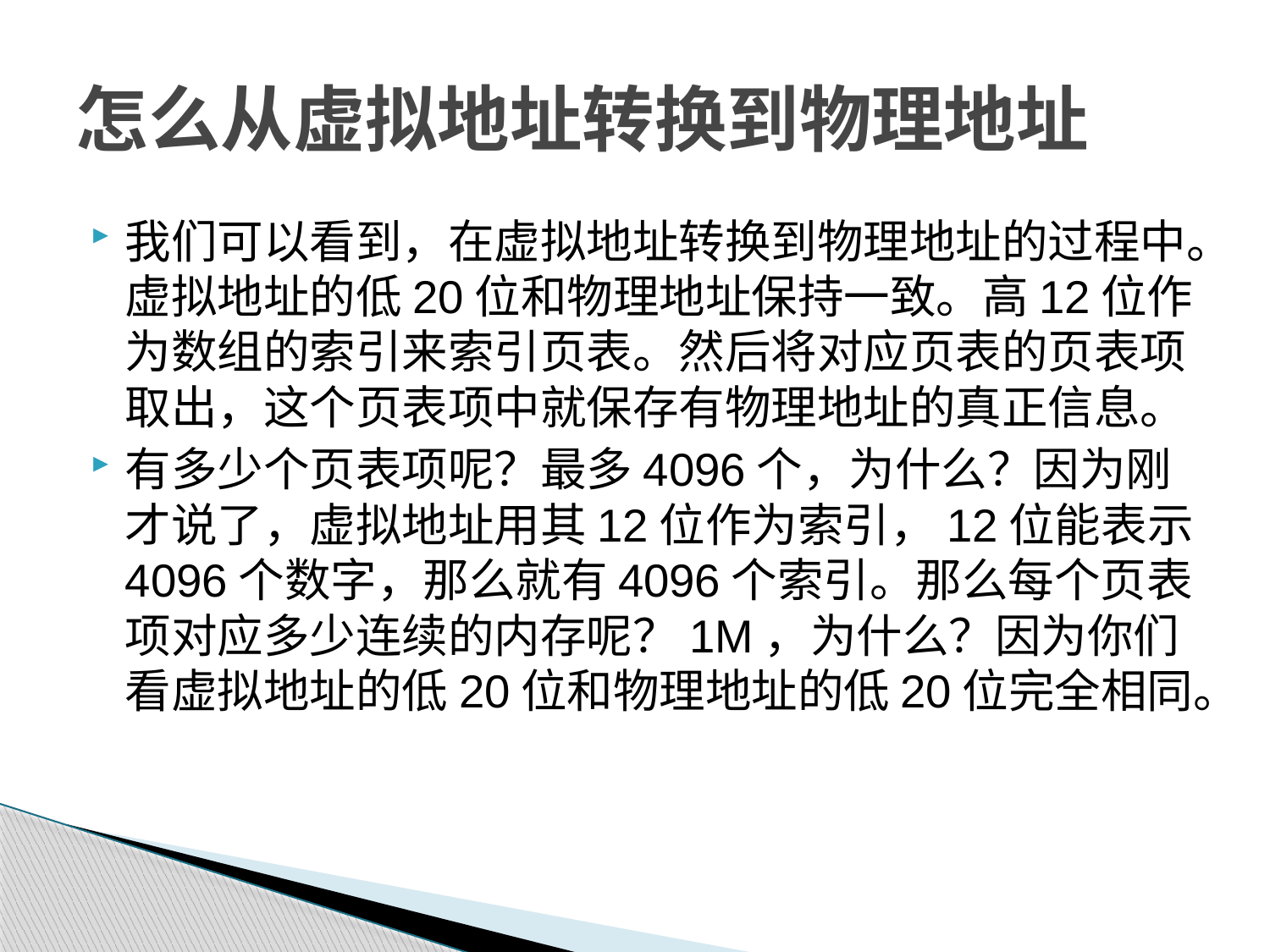

# 怎么从虚拟地址转换到物理地址
我们可以看到，在虚拟地址转换到物理地址的过程中。虚拟地址的低20位和物理地址保持一致。高12位作为数组的索引来索引页表。然后将对应页表的页表项取出，这个页表项中就保存有物理地址的真正信息。
有多少个页表项呢？最多4096个，为什么？因为刚才说了，虚拟地址用其12位作为索引，12位能表示4096个数字，那么就有4096个索引。那么每个页表项对应多少连续的内存呢？1M，为什么？因为你们看虚拟地址的低20位和物理地址的低20位完全相同。